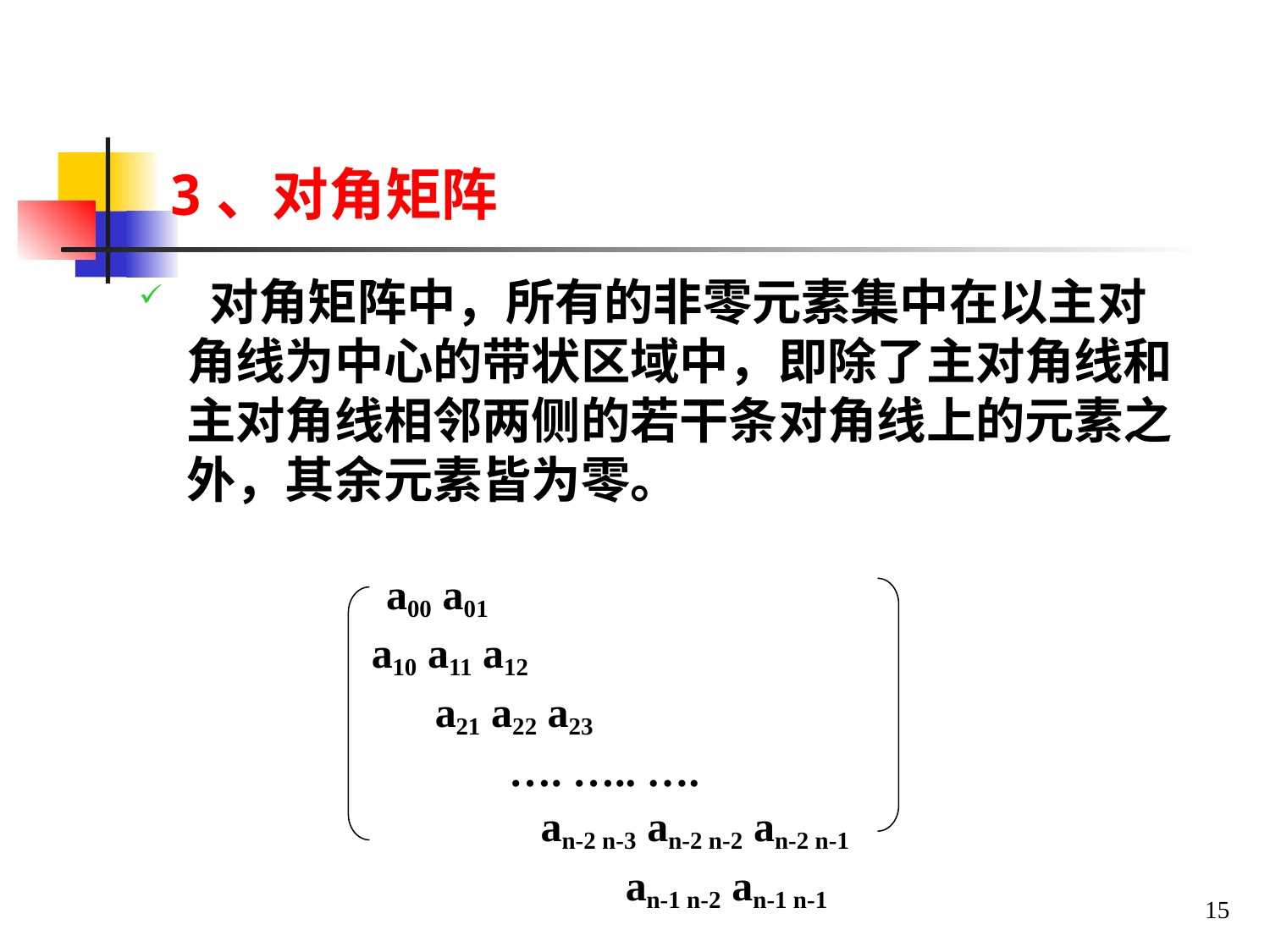

3、对角矩阵
# 对角矩阵中，所有的非零元素集中在以主对角线为中心的带状区域中，即除了主对角线和主对角线相邻两侧的若干条对角线上的元素之外，其余元素皆为零。
                                   a00 a01
                            a10 a11 a12
                                  a21 a22 a23
                                         …. ….. ….
                                            an-2 n-3 an-2 n-2 an-2 n-1
                                                    an-1 n-2 an-1 n-1

15